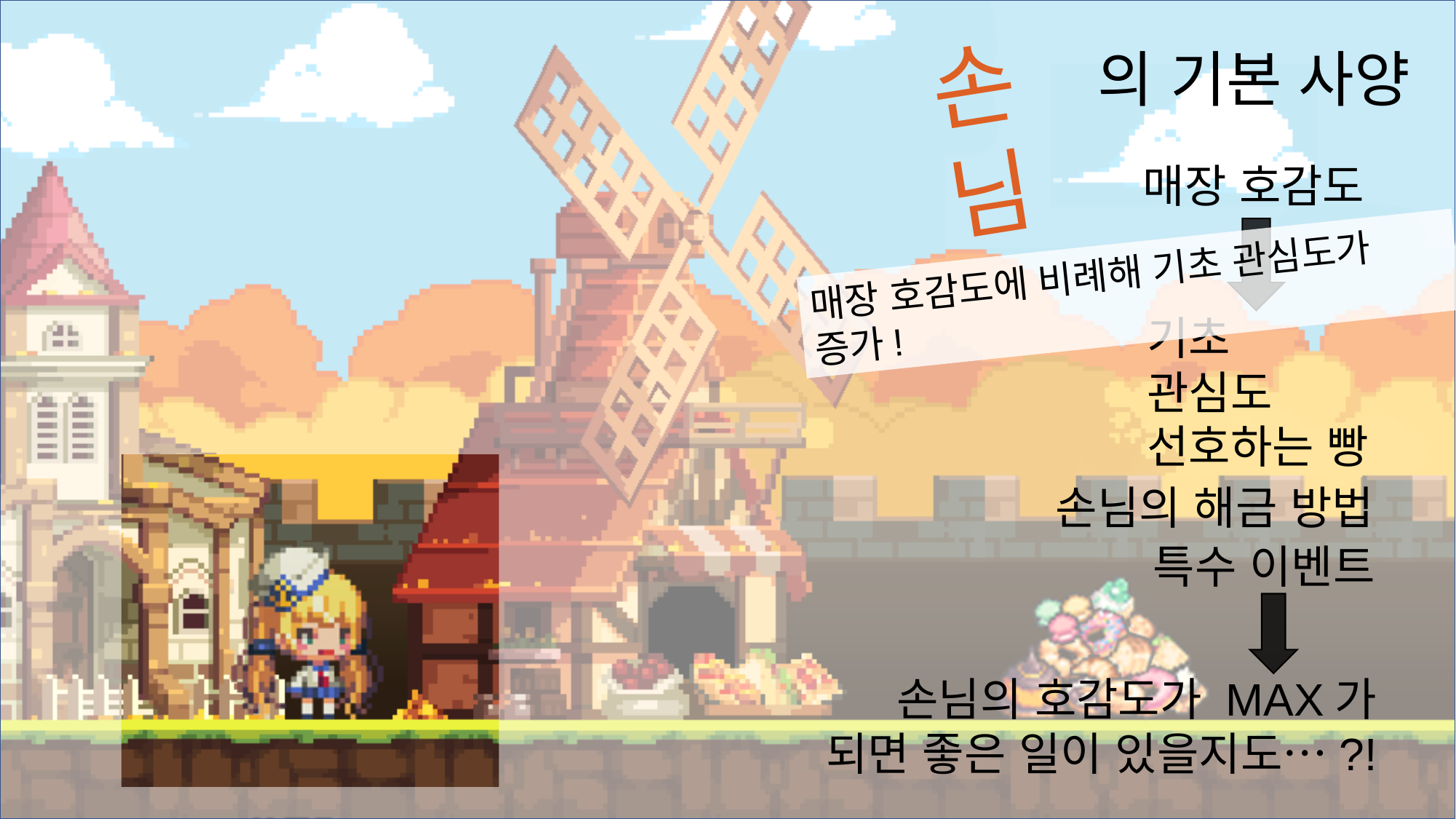

손님
의 기본 사양
매장 호감도

매장 호감도에 비례해 기초 관심도가 증가!
기초 관심도
선호하는 빵

손님의 해금 방법
특수 이벤트

손님의 호감도가 MAX가 되면 좋은 일이 있을지도…?!